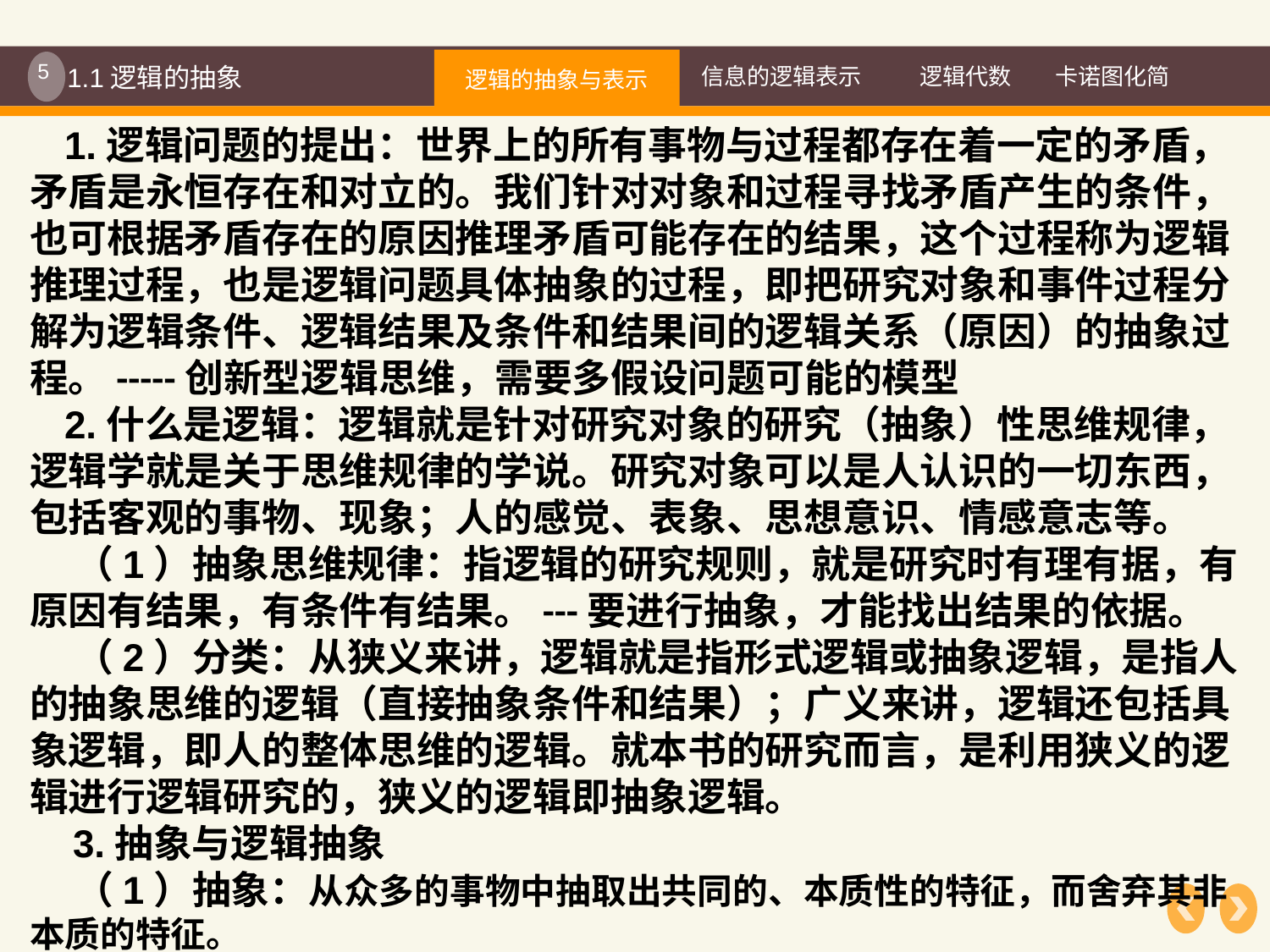

1.1逻辑的抽象
    1.逻辑问题的提出：世界上的所有事物与过程都存在着一定的矛盾，矛盾是永恒存在和对立的。我们针对对象和过程寻找矛盾产生的条件，也可根据矛盾存在的原因推理矛盾可能存在的结果，这个过程称为逻辑推理过程，也是逻辑问题具体抽象的过程，即把研究对象和事件过程分解为逻辑条件、逻辑结果及条件和结果间的逻辑关系（原因）的抽象过程。-----创新型逻辑思维，需要多假设问题可能的模型
    2.什么是逻辑：逻辑就是针对研究对象的研究（抽象）性思维规律，逻辑学就是关于思维规律的学说。研究对象可以是人认识的一切东西，包括客观的事物、现象；人的感觉、表象、思想意识、情感意志等。
    （1）抽象思维规律：指逻辑的研究规则，就是研究时有理有据，有原因有结果，有条件有结果。---要进行抽象，才能找出结果的依据。
    （2）分类：从狭义来讲，逻辑就是指形式逻辑或抽象逻辑，是指人的抽象思维的逻辑（直接抽象条件和结果）；广义来讲，逻辑还包括具象逻辑，即人的整体思维的逻辑。就本书的研究而言，是利用狭义的逻辑进行逻辑研究的，狭义的逻辑即抽象逻辑。
    3.抽象与逻辑抽象
    （1）抽象：从众多的事物中抽取出共同的、本质性的特征，而舍弃其非本质的特征。